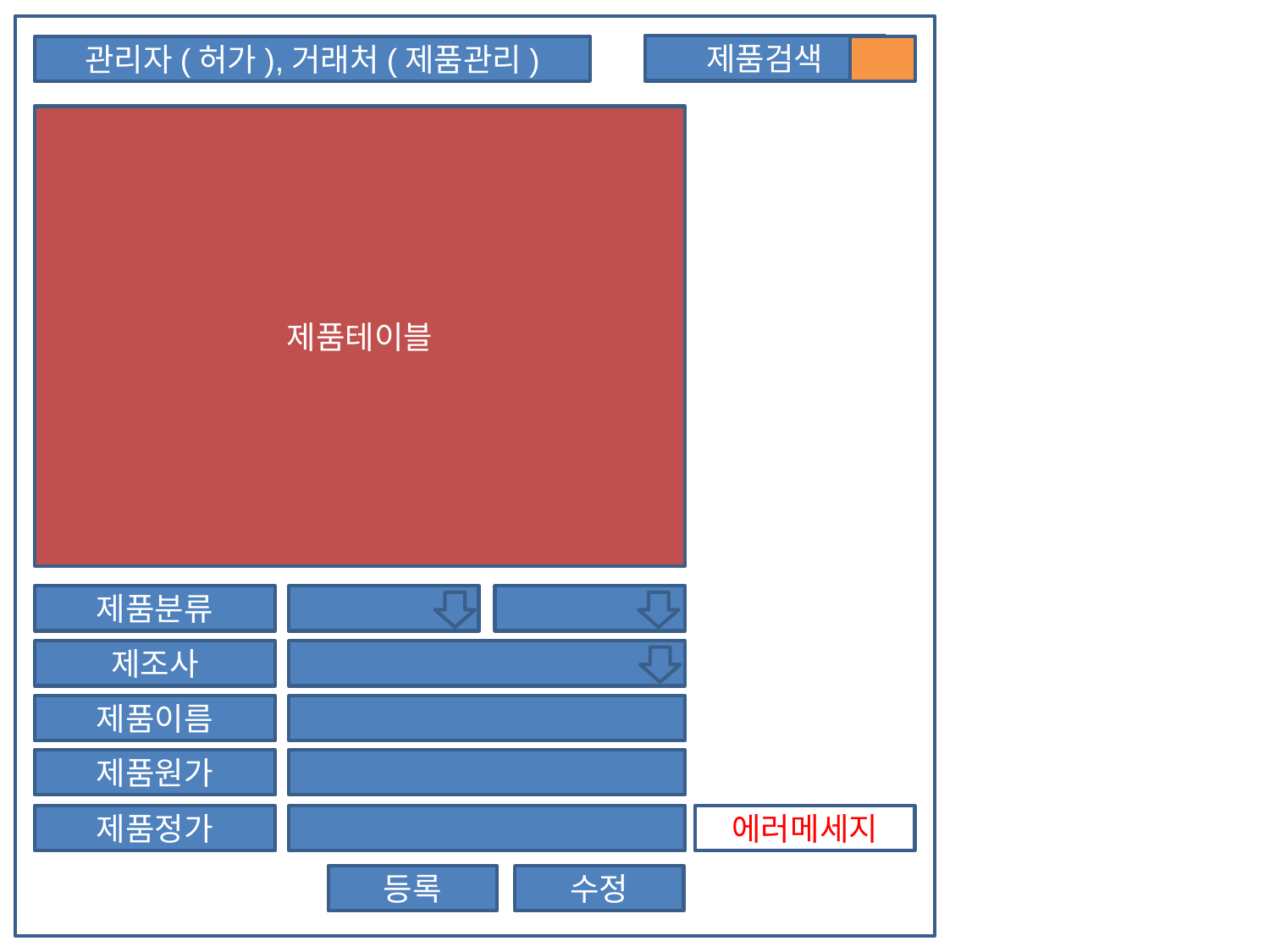

제품검색
관리자(허가),거래처(제품관리)

제품테이블
제품분류

제조사

제품이름

제품원가

제품정가

에러메세지
등록
수정